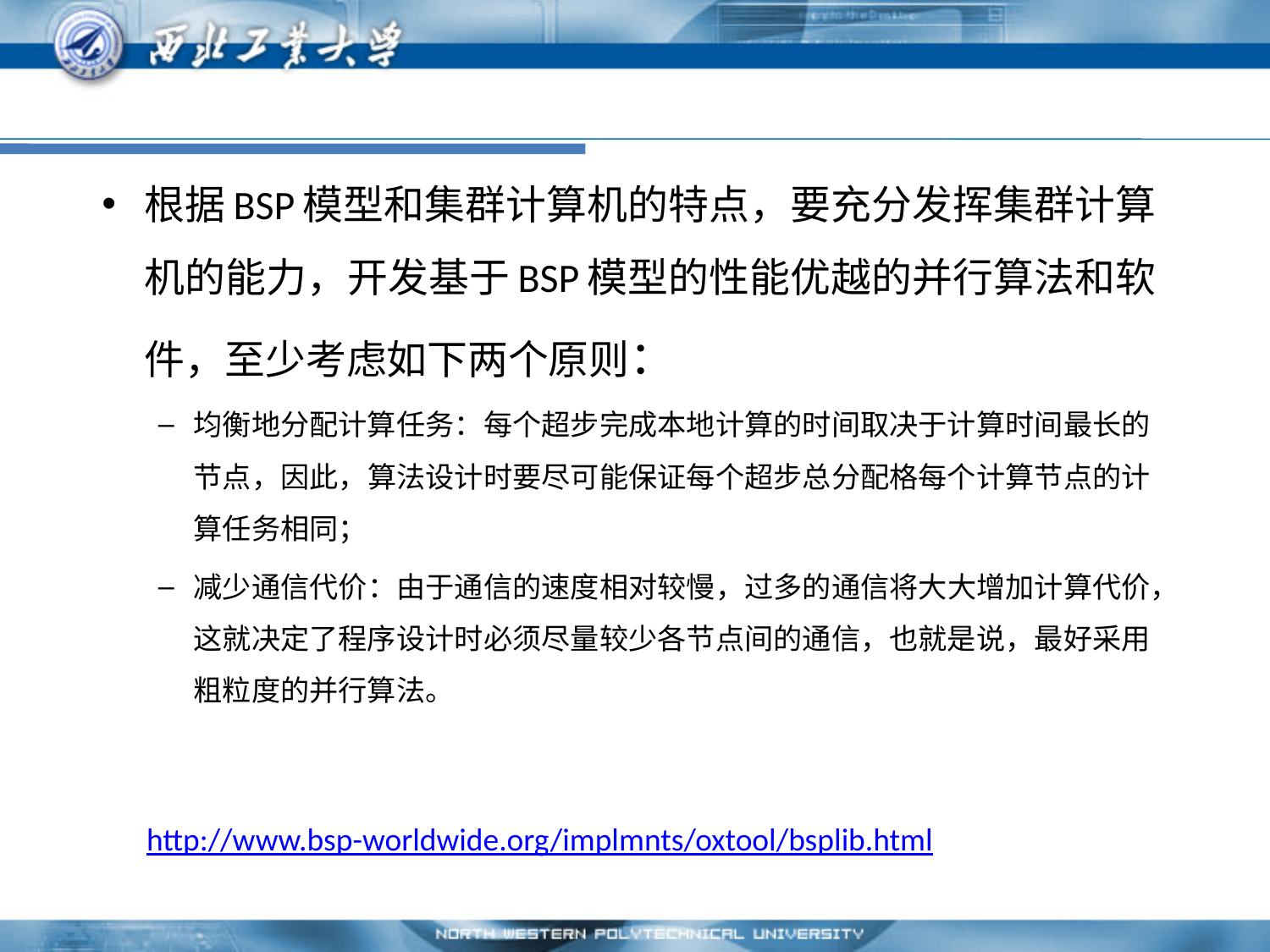

根据BSP模型和集群计算机的特点，要充分发挥集群计算机的能力，开发基于BSP模型的性能优越的并行算法和软件，至少考虑如下两个原则：
均衡地分配计算任务：每个超步完成本地计算的时间取决于计算时间最长的节点，因此，算法设计时要尽可能保证每个超步总分配格每个计算节点的计算任务相同；
减少通信代价：由于通信的速度相对较慢，过多的通信将大大增加计算代价，这就决定了程序设计时必须尽量较少各节点间的通信，也就是说，最好采用粗粒度的并行算法。
http://www.bsp-worldwide.org/implmnts/oxtool/bsplib.html